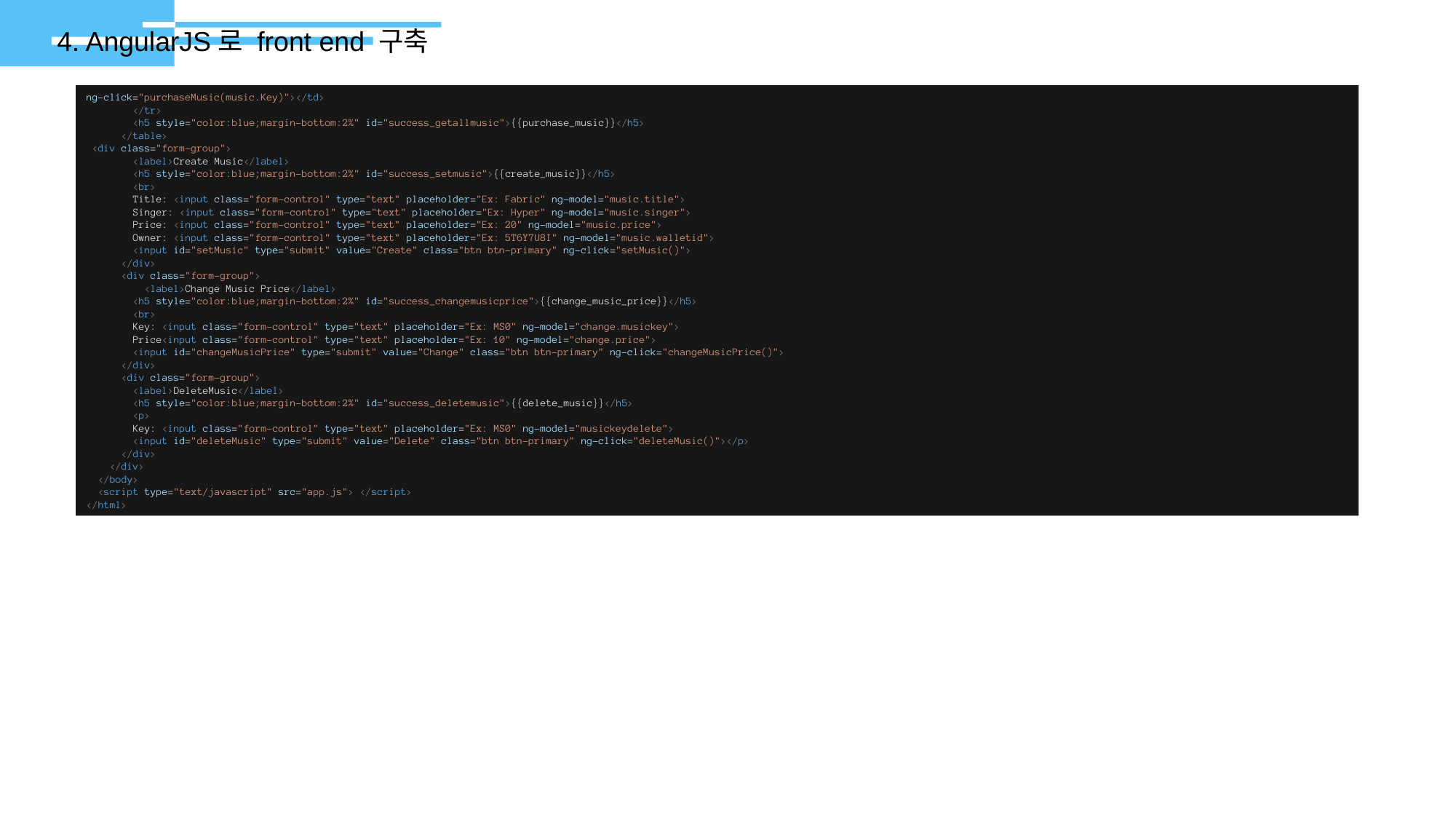

4. AngularJS로 front end 구축
ng-click="purchaseMusic(music.Key)"></td>
        </tr>
        <h5 style="color:blue;margin-bottom:2%" id="success_getallmusic">{{purchase_music}}</h5>
      </table>
 <div class="form-group">
        <label>Create Music</label>
        <h5 style="color:blue;margin-bottom:2%" id="success_setmusic">{{create_music}}</h5>
        <br>
        Title: <input class="form-control" type="text" placeholder="Ex: Fabric" ng-model="music.title">
        Singer: <input class="form-control" type="text" placeholder="Ex: Hyper" ng-model="music.singer">
        Price: <input class="form-control" type="text" placeholder="Ex: 20" ng-model="music.price">
        Owner: <input class="form-control" type="text" placeholder="Ex: 5T6Y7U8I" ng-model="music.walletid">
        <input id="setMusic" type="submit" value="Create" class="btn btn-primary" ng-click="setMusic()">
      </div>
      <div class="form-group">
          <label>Change Music Price</label>
        <h5 style="color:blue;margin-bottom:2%" id="success_changemusicprice">{{change_music_price}}</h5>
        <br>
        Key: <input class="form-control" type="text" placeholder="Ex: MS0" ng-model="change.musickey">
        Price<input class="form-control" type="text" placeholder="Ex: 10" ng-model="change.price">
        <input id="changeMusicPrice" type="submit" value="Change" class="btn btn-primary" ng-click="changeMusicPrice()">
      </div>
      <div class="form-group">
        <label>DeleteMusic</label>
        <h5 style="color:blue;margin-bottom:2%" id="success_deletemusic">{{delete_music}}</h5>
        <p>
        Key: <input class="form-control" type="text" placeholder="Ex: MS0" ng-model="musickeydelete">
        <input id="deleteMusic" type="submit" value="Delete" class="btn btn-primary" ng-click="deleteMusic()"></p>
      </div>
    </div>
  </body>
  <script type="text/javascript" src="app.js"> </script>
</html>